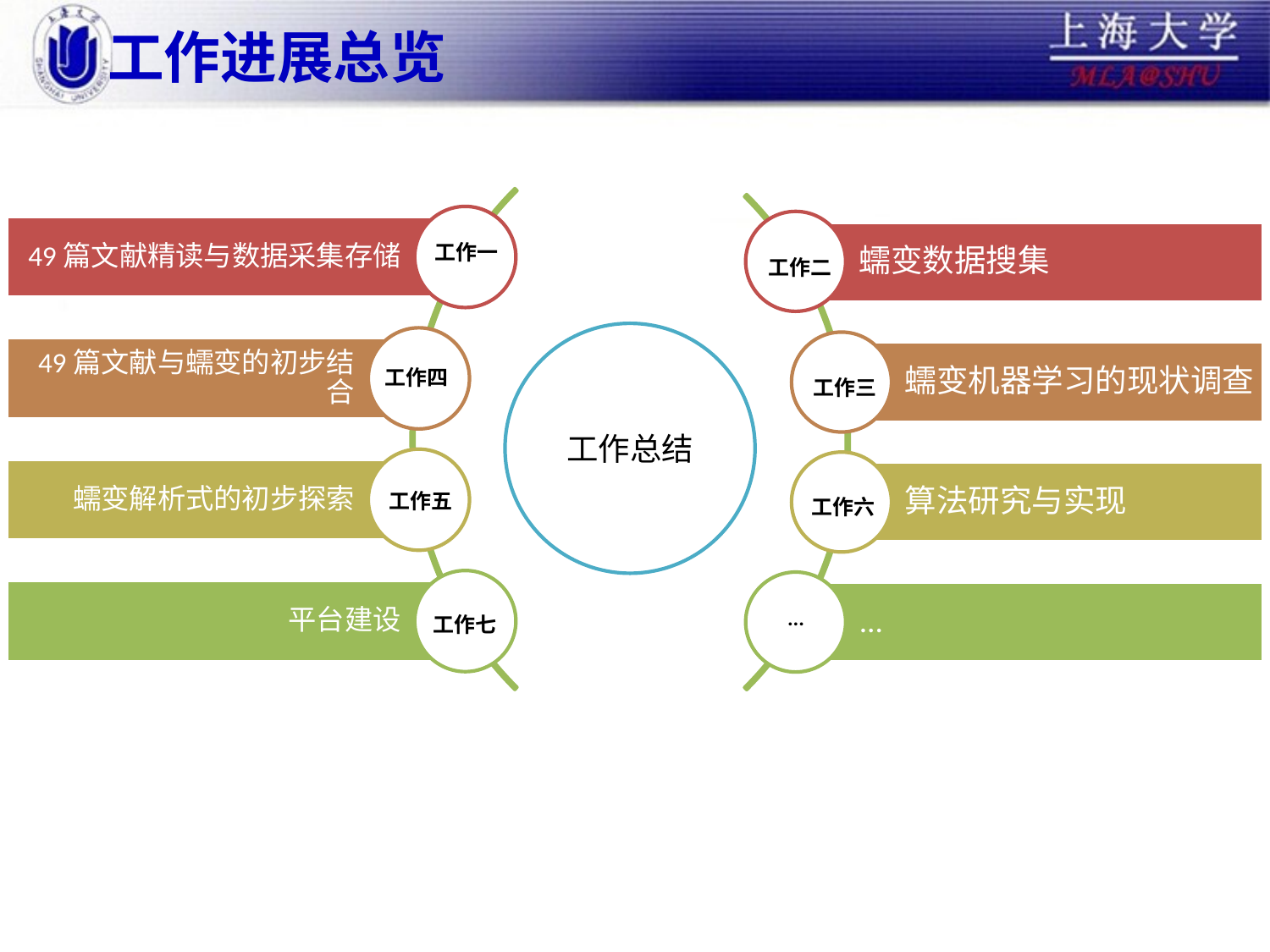

# 工作进展总览
49篇文献精读与数据采集存储
49篇文献与蠕变的初步结合
蠕变解析式的初步探索
平台建设
蠕变数据搜集
蠕变机器学习的现状调查
算法研究与实现
...
工作一
工作二
工作总结
工作四
工作三
工作五
工作六
...
工作七